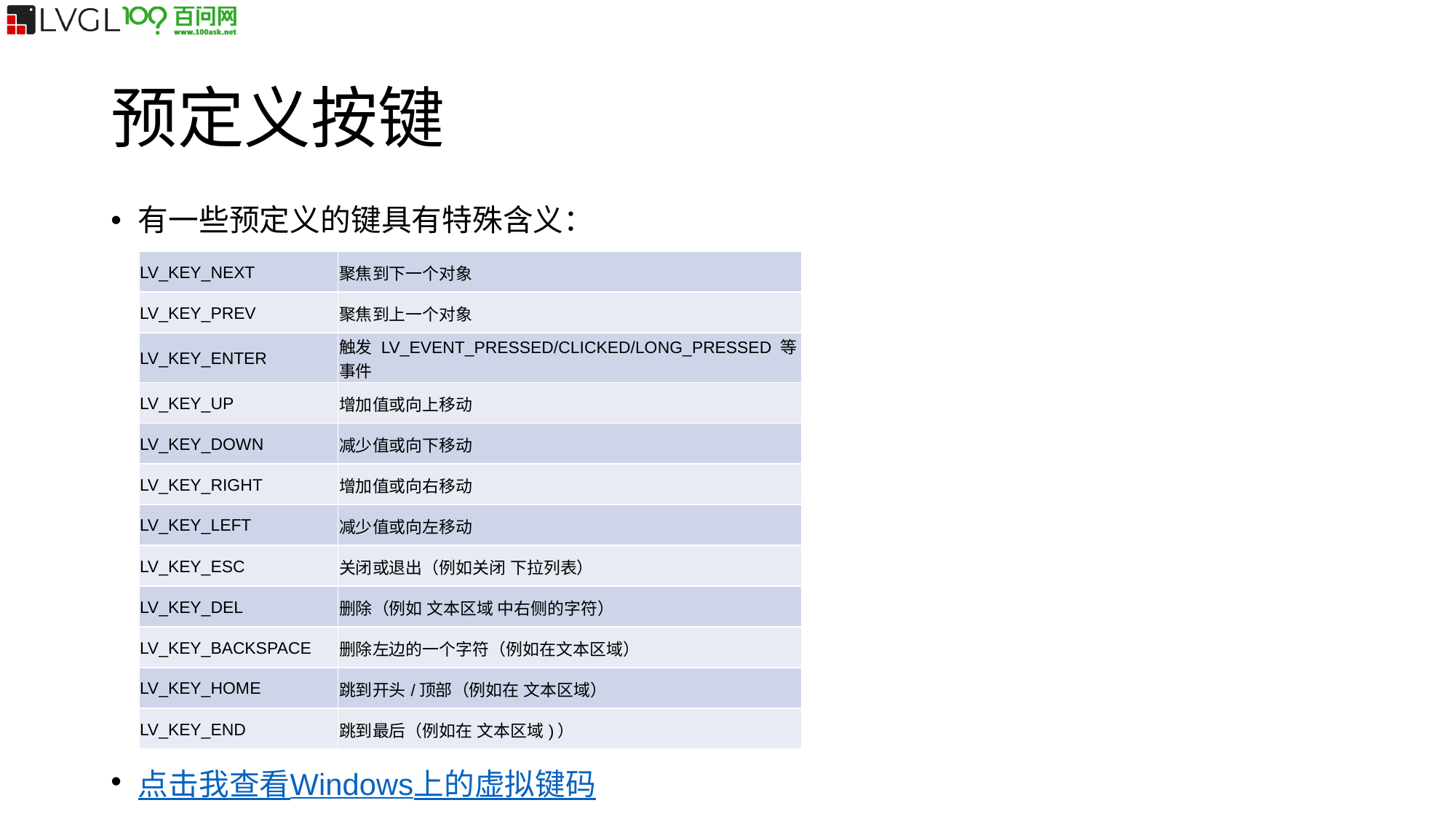

预定义按键
有一些预定义的键具有特殊含义：
| LV\_KEY\_NEXT | 聚焦到下一个对象 |
| --- | --- |
| LV\_KEY\_PREV | 聚焦到上一个对象 |
| LV\_KEY\_ENTER | 触发 LV\_EVENT\_PRESSED/CLICKED/LONG\_PRESSED 等事件 |
| LV\_KEY\_UP | 增加值或向上移动 |
| LV\_KEY\_DOWN | 减少值或向下移动 |
| LV\_KEY\_RIGHT | 增加值或向右移动 |
| LV\_KEY\_LEFT | 减少值或向左移动 |
| LV\_KEY\_ESC | 关闭或退出（例如关闭 下拉列表） |
| LV\_KEY\_DEL | 删除（例如 文本区域 中右侧的字符） |
| LV\_KEY\_BACKSPACE | 删除左边的一个字符（例如在文本区域） |
| LV\_KEY\_HOME | 跳到开头/顶部（例如在 文本区域） |
| LV\_KEY\_END | 跳到最后（例如在 文本区域)） |
点击我查看Windows上的虚拟键码